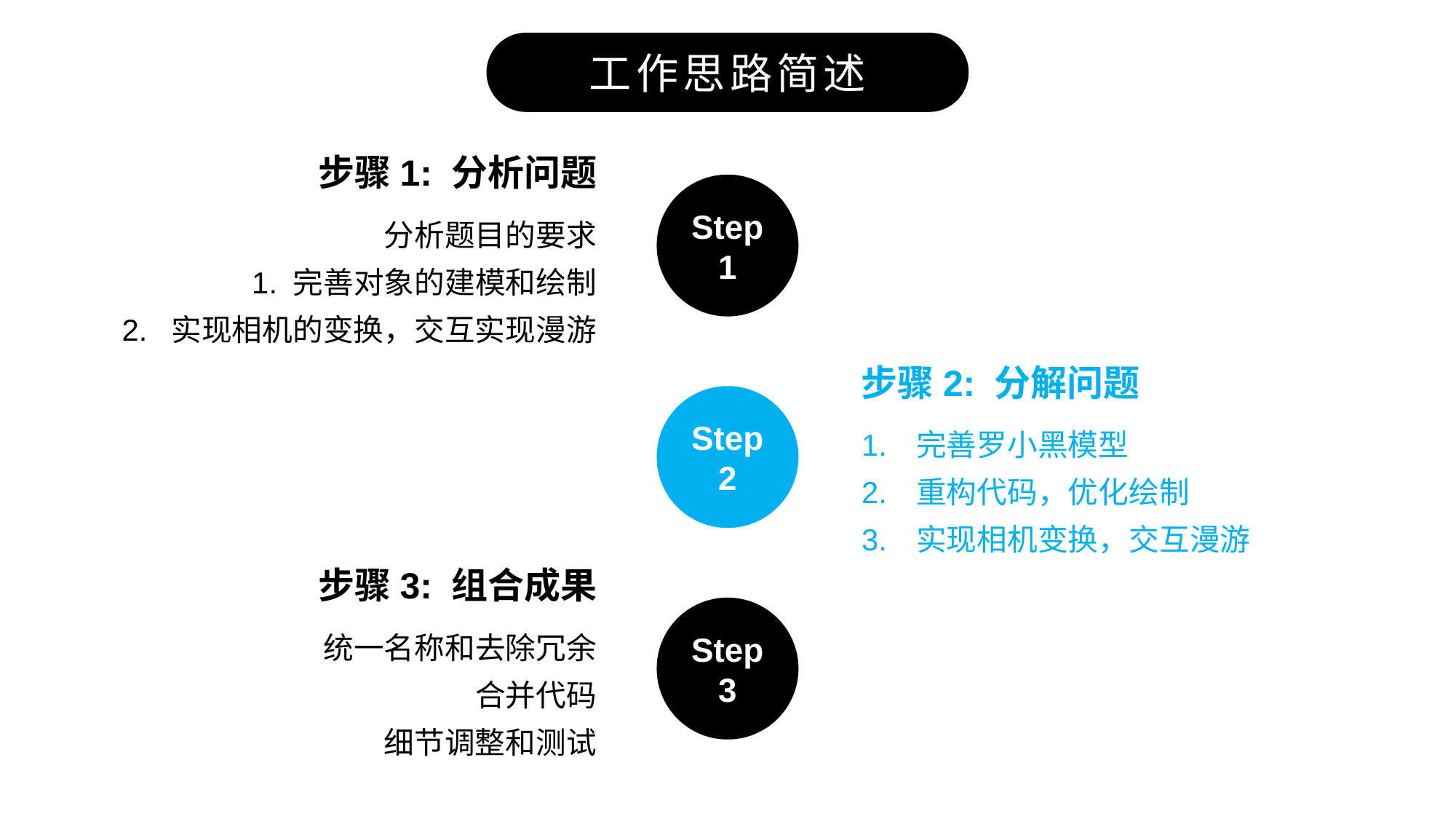

工作思路简述
步骤1: 分析问题
Step 1
分析题目的要求
1. 完善对象的建模和绘制
  2.  实现相机的变换，交互实现漫游
步骤2: 分解问题
Step 2
完善罗小黑模型
重构代码，优化绘制
实现相机变换，交互漫游
步骤3: 组合成果
Step 3
统一名称和去除冗余
合并代码
细节调整和测试